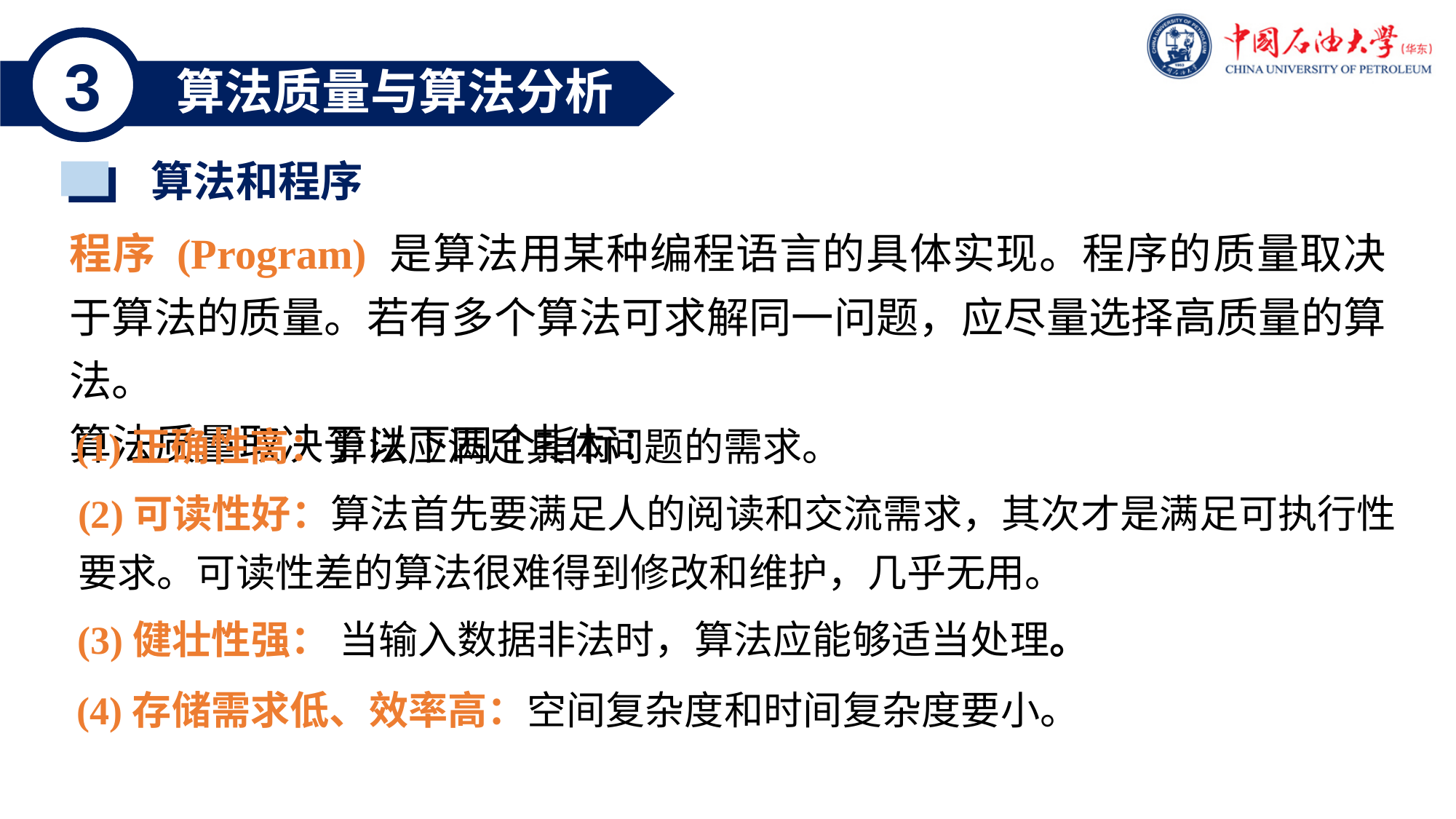

3
算法质量与算法分析
算法和程序

程序 (Program) 是算法用某种编程语言的具体实现。程序的质量取决于算法的质量。若有多个算法可求解同一问题，应尽量选择高质量的算法。
算法质量取决于以下四个指标：
(1)正确性高：算法应满足具体问题的需求。
(2)可读性好：算法首先要满足人的阅读和交流需求，其次才是满足可执行性要求。可读性差的算法很难得到修改和维护，几乎无用。
(4)存储需求低、效率高：空间复杂度和时间复杂度要小。
(3)健壮性强： 当输入数据非法时，算法应能够适当处理。